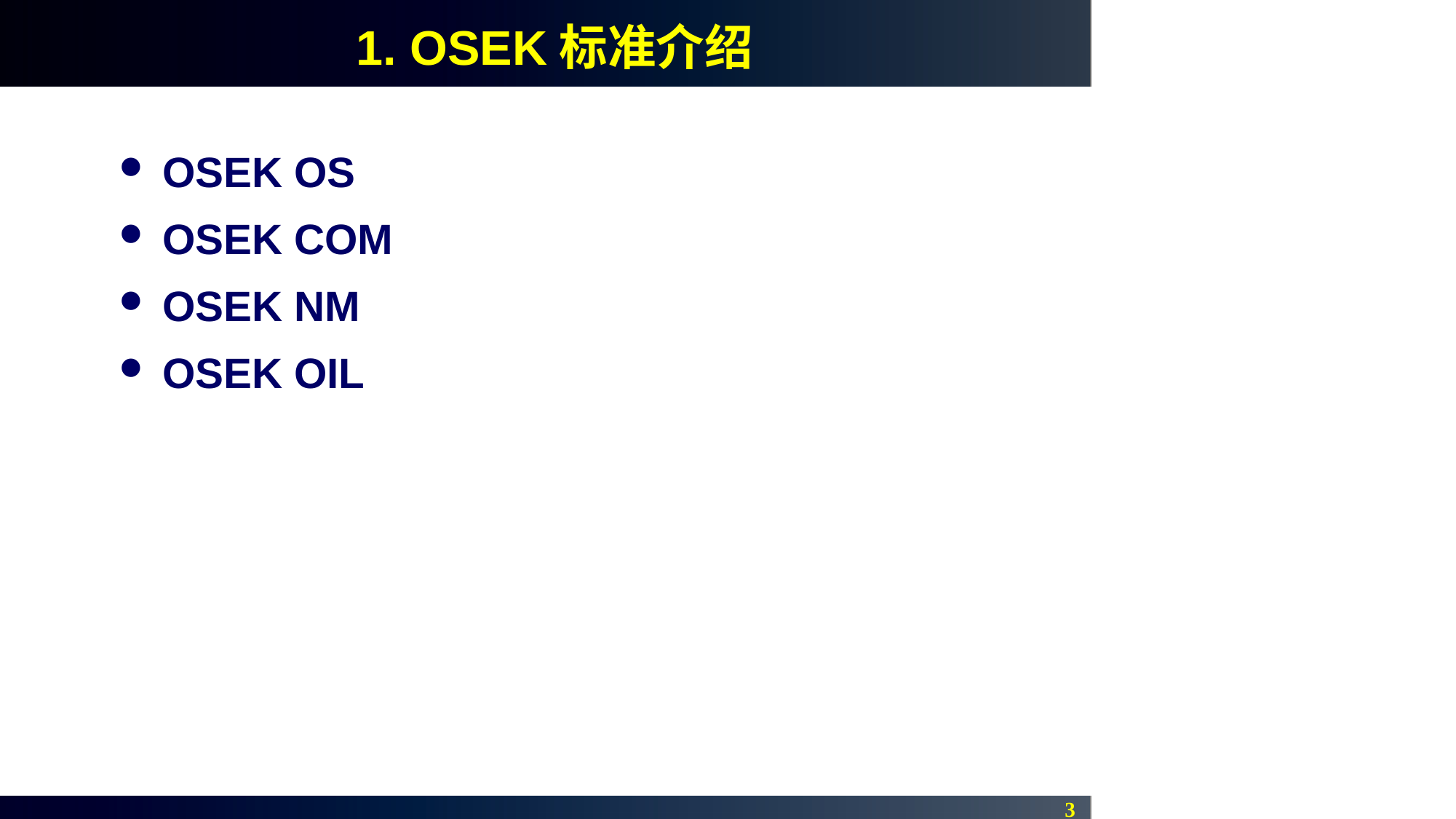

1. OSEK标准介绍
 OSEK OS
 OSEK COM
 OSEK NM
 OSEK OIL